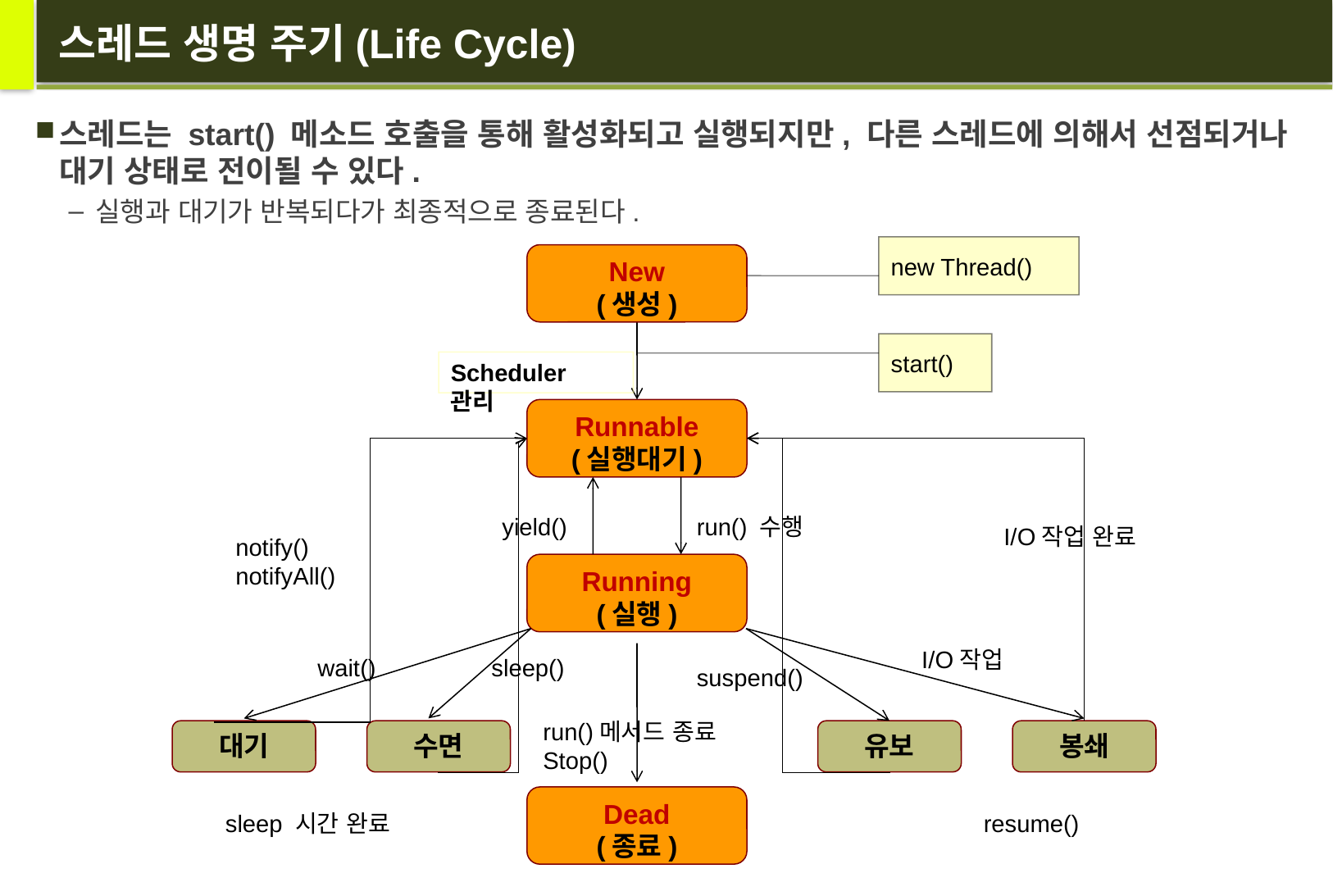

# 스레드 생명 주기(Life Cycle)
스레드는 start() 메소드 호출을 통해 활성화되고 실행되지만, 다른 스레드에 의해서 선점되거나 대기 상태로 전이될 수 있다.
실행과 대기가 반복되다가 최종적으로 종료된다.
new Thread()
New
(생성)

start()
Scheduler 관리

Runnable
(실행대기)

yield()
run() 수행
I/O작업 완료
notify()
notifyAll()
Running
(실행)

I/O작업

wait()
sleep()
suspend()
run()메서드 종료
Stop()
대기
수면
유보
봉쇄
Dead
(종료)
sleep 시간 완료
resume()